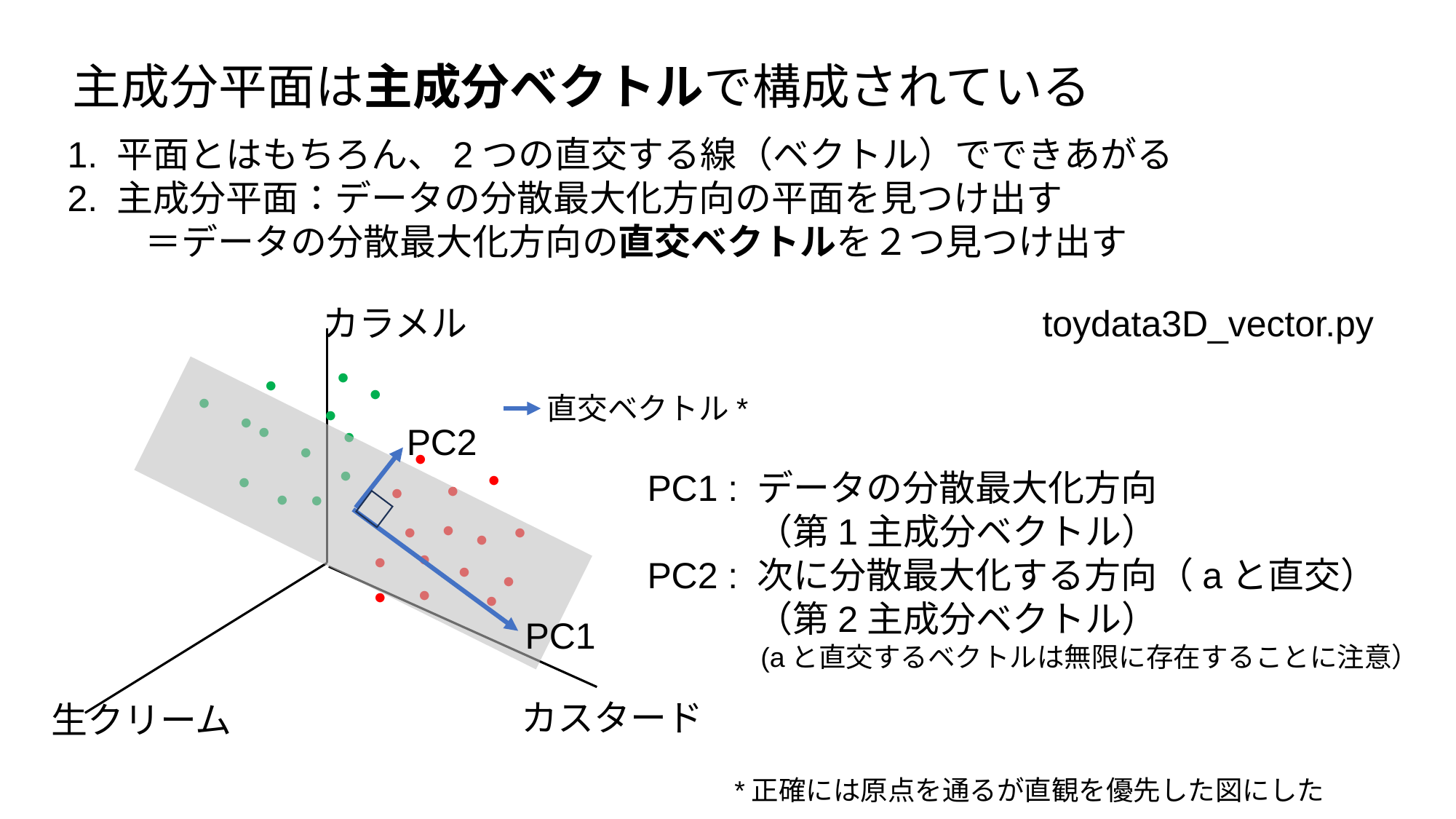

主成分平面は主成分ベクトルで構成されている
1. 平面とはもちろん、2つの直交する線（ベクトル）でできあがる
2. 主成分平面：データの分散最大化方向の平面を見つけ出す
    　＝データの分散最大化方向の直交ベクトルを２つ見つけ出す
toydata3D_vector.py
カラメル
●
●
●
直交ベクトル*
●
●
●
PC2
●
●
●
●

PC1 : データの分散最大化方向
　　　（第1主成分ベクトル）
PC2 : 次に分散最大化する方向（aと直交）
　　　（第2主成分ベクトル）
●
●
●
●
●
●
●

●
●
●
●
●
●
●
●
●
●
●
PC1
(aと直交するベクトルは無限に存在することに注意）
カスタード
生クリーム
*正確には原点を通るが直観を優先した図にした